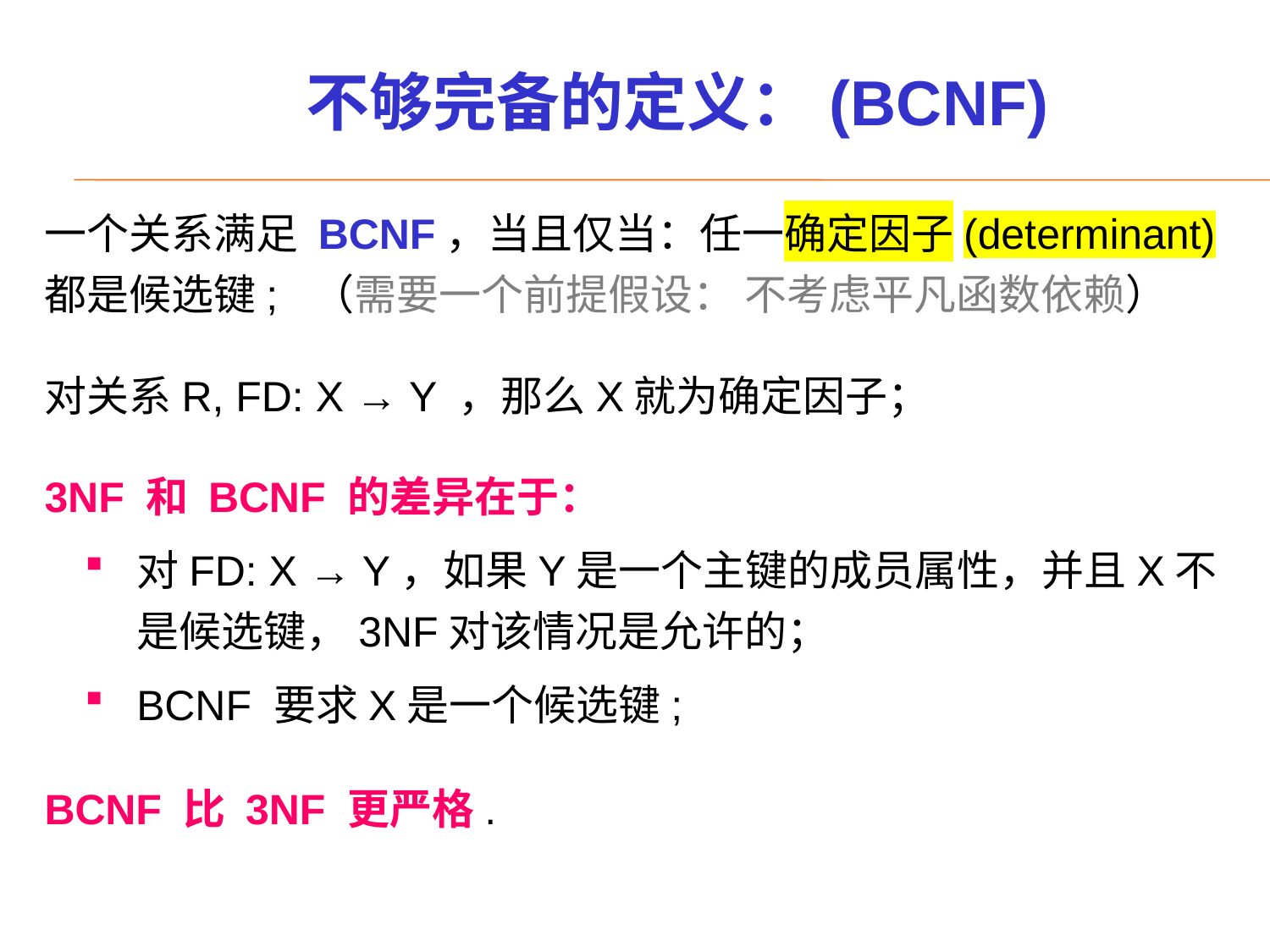

# 不够完备的定义：(BCNF)
一个关系满足 BCNF，当且仅当：任一确定因子(determinant)都是候选键;  （需要一个前提假设： 不考虑平凡函数依赖）

对关系R, FD: X → Y ，那么X就为确定因子；

3NF 和 BCNF 的差异在于：
对FD: X → Y，如果Y是一个主键的成员属性，并且X不是候选键，3NF对该情况是允许的；
BCNF 要求X是一个候选键;

BCNF 比 3NF 更严格.